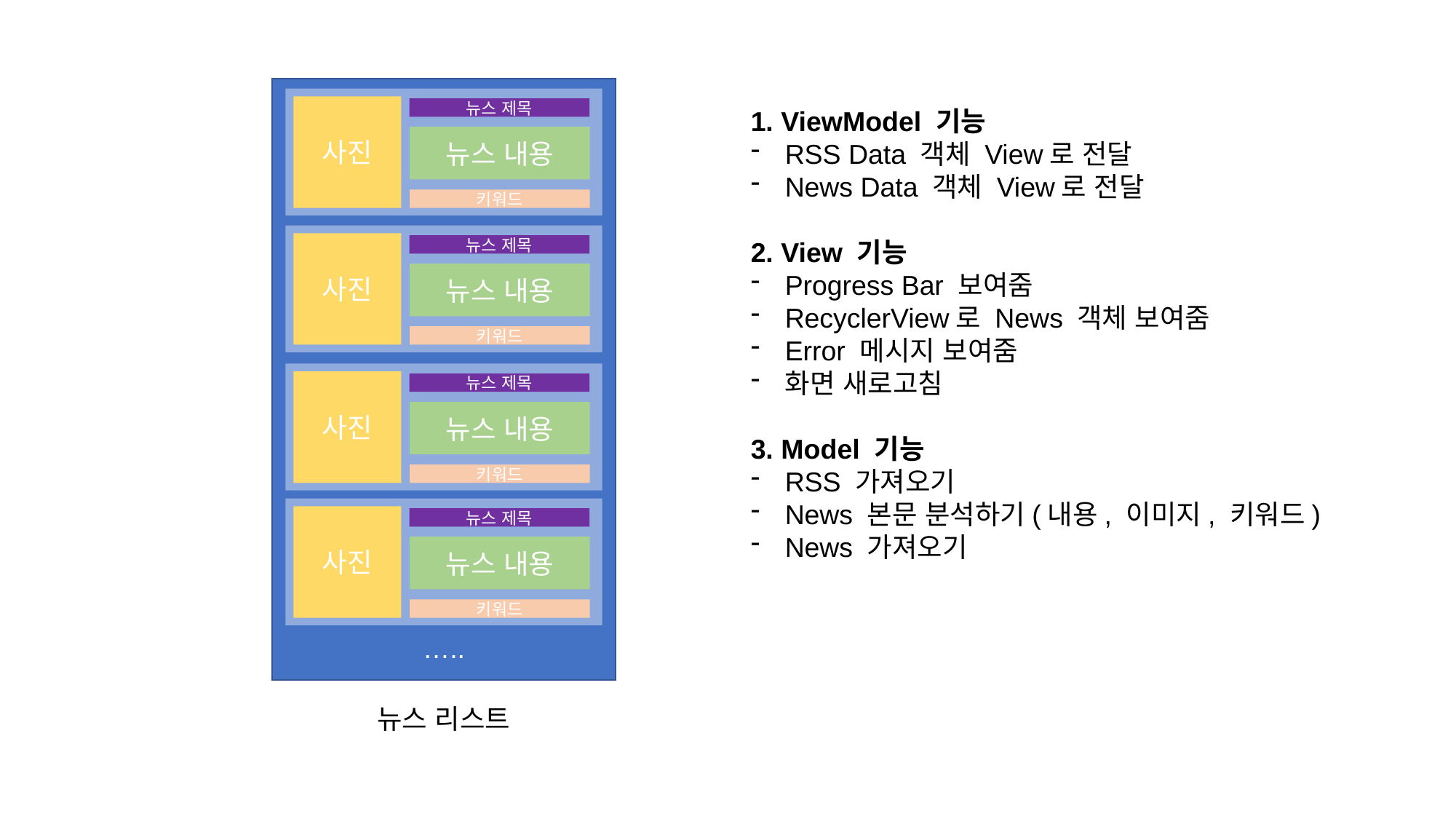

사진
뉴스 제목
뉴스 내용
키워드

사진
뉴스 제목
뉴스 내용
키워드

사진
뉴스 제목
뉴스 내용
키워드

사진
뉴스 제목
뉴스 내용
키워드
…..
뉴스 리스트
1. ViewModel 기능
RSS Data 객체 View로 전달
News Data 객체 View로 전달

2. View 기능
Progress Bar 보여줌
RecyclerView로 News 객체 보여줌
Error 메시지 보여줌
화면 새로고침

3. Model 기능
RSS 가져오기
News 본문 분석하기(내용, 이미지, 키워드)
News 가져오기